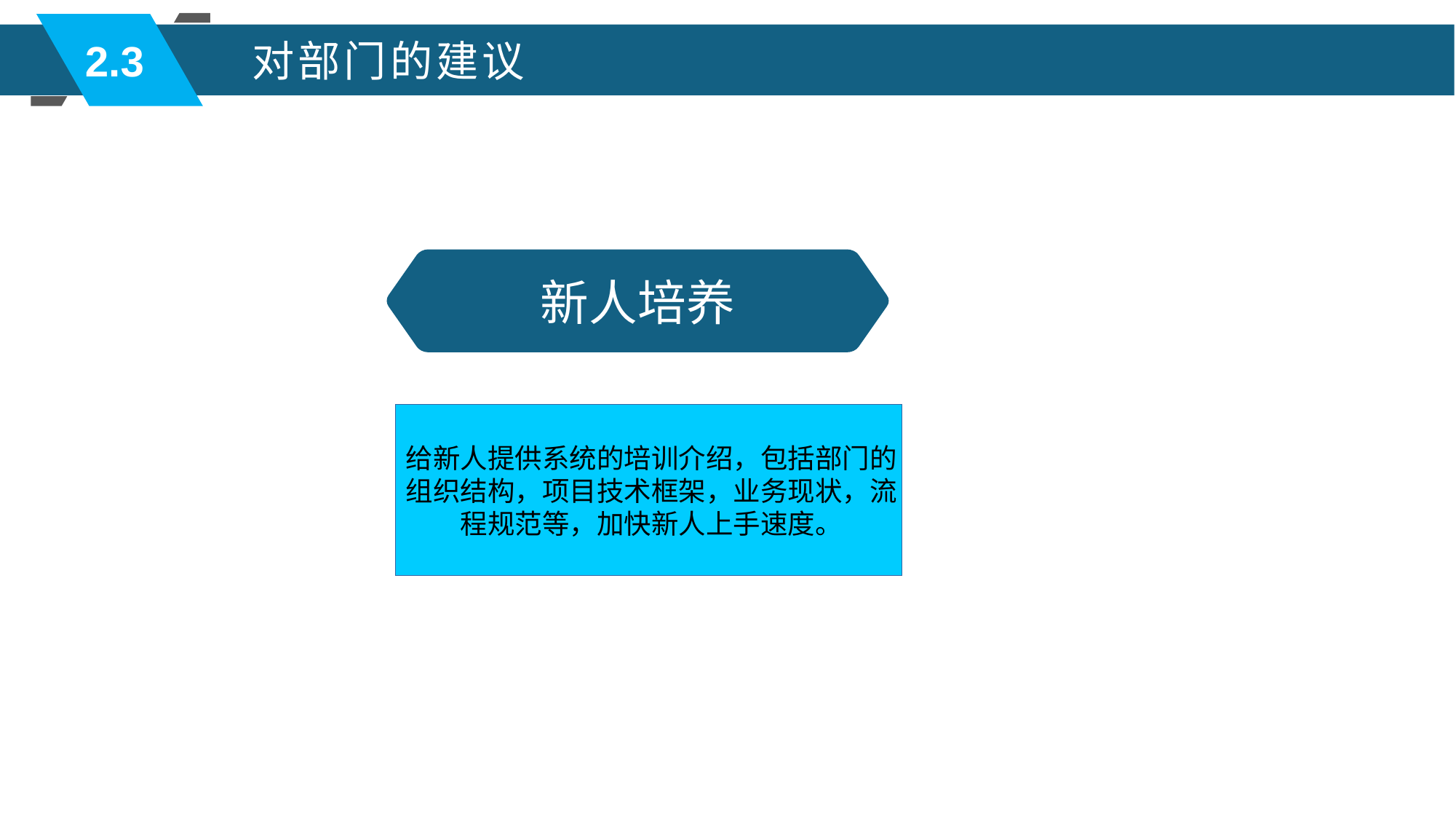

2.3
对部门的建议

新人培养
给新人提供系统的培训介绍，包括部门的
组织结构，项目技术框架，业务现状，流
程规范等，加快新人上手速度。